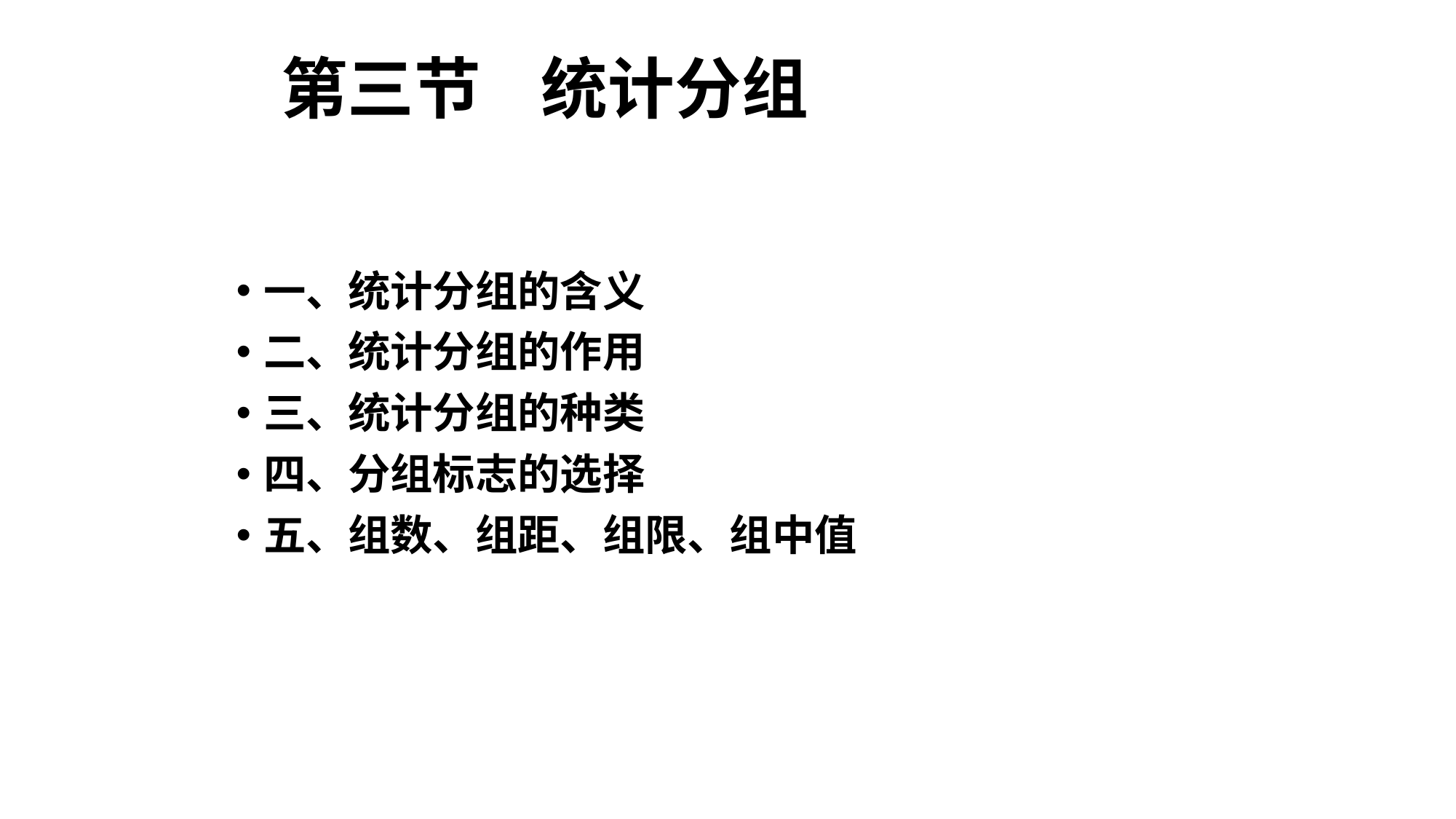

# 第三节    统计分组
一、统计分组的含义
二、统计分组的作用
三、统计分组的种类
四、分组标志的选择
五、组数、组距、组限、组中值